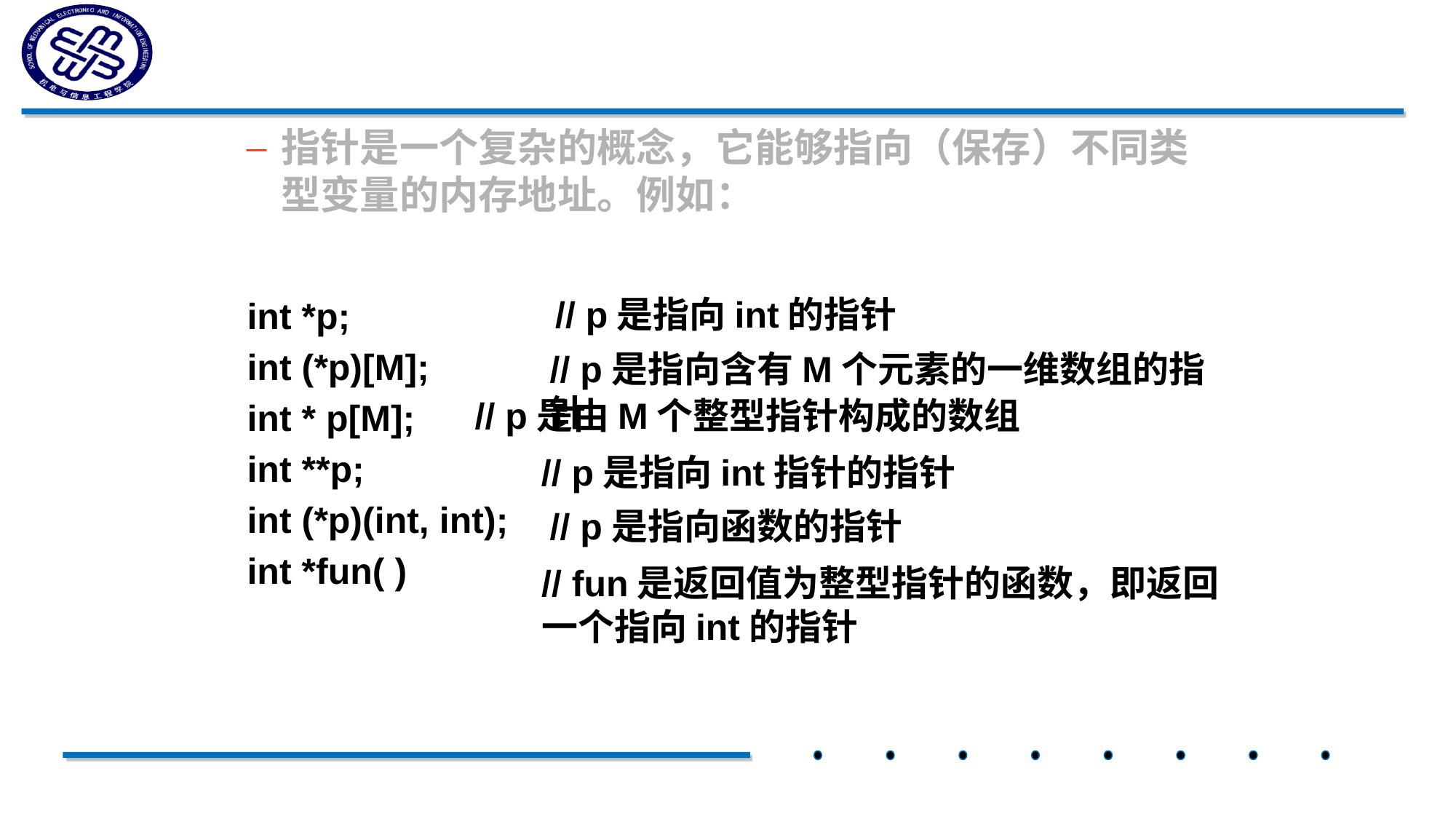

指针是一个复杂的概念，它能够指向（保存）不同类型变量的内存地址。例如：

int *p;
int (*p)[M];
int * p[M];
int **p;
int (*p)(int, int);
int *fun( )
// p是指向int的指针
// p是指向含有M个元素的一维数组的指针
// p是由M个整型指针构成的数组
// p是指向int指针的指针
// p是指向函数的指针
// fun是返回值为整型指针的函数，即返回一个指向int的指针